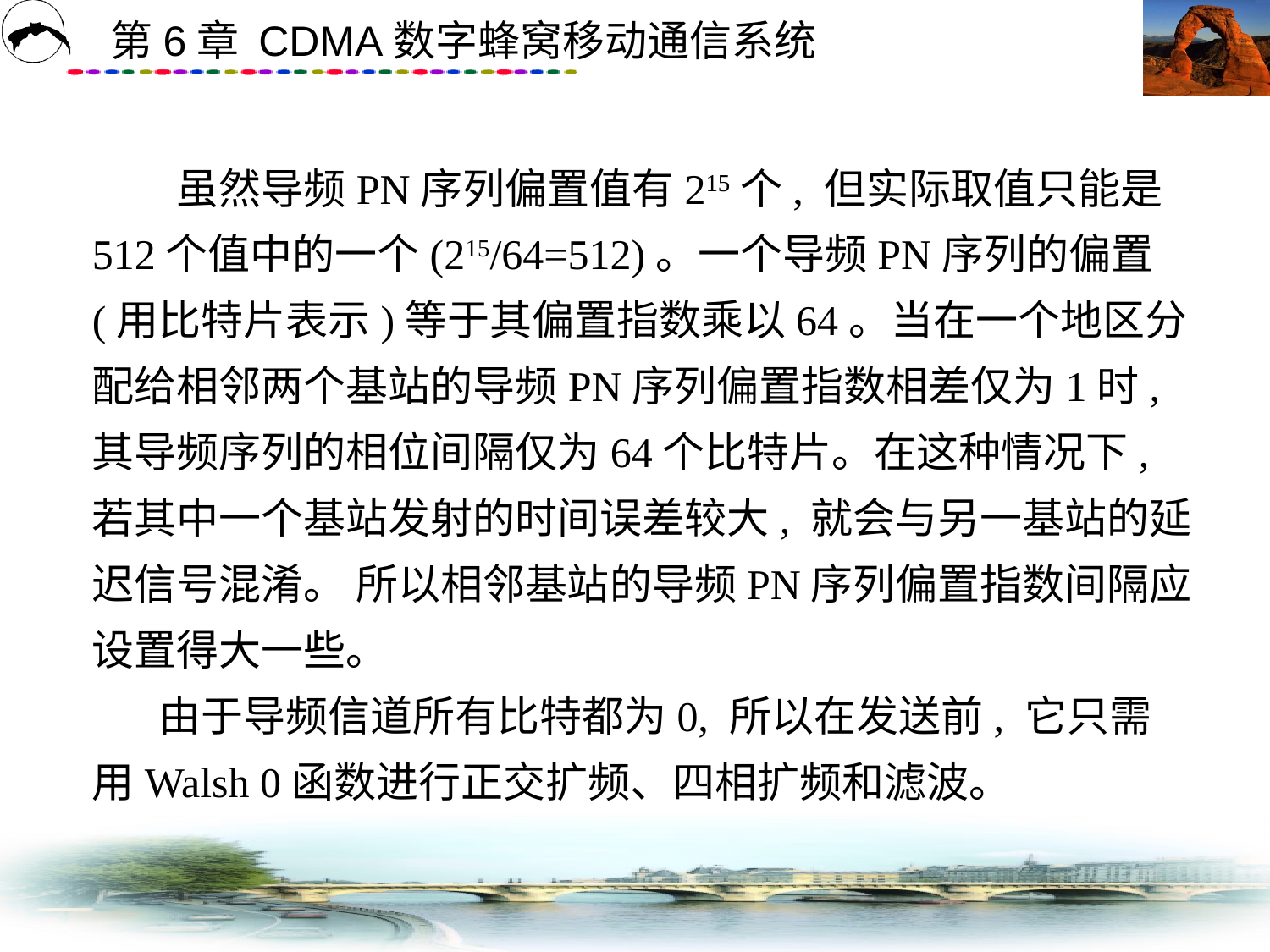

# 虽然导频PN序列偏置值有215个, 但实际取值只能是512个值中的一个(215/64=512)。一个导频PN序列的偏置(用比特片表示)等于其偏置指数乘以64。当在一个地区分配给相邻两个基站的导频PN序列偏置指数相差仅为1时, 其导频序列的相位间隔仅为64个比特片。在这种情况下, 若其中一个基站发射的时间误差较大, 就会与另一基站的延迟信号混淆。 所以相邻基站的导频PN序列偏置指数间隔应设置得大一些。 　 由于导频信道所有比特都为0, 所以在发送前, 它只需用Walsh 0函数进行正交扩频、四相扩频和滤波。